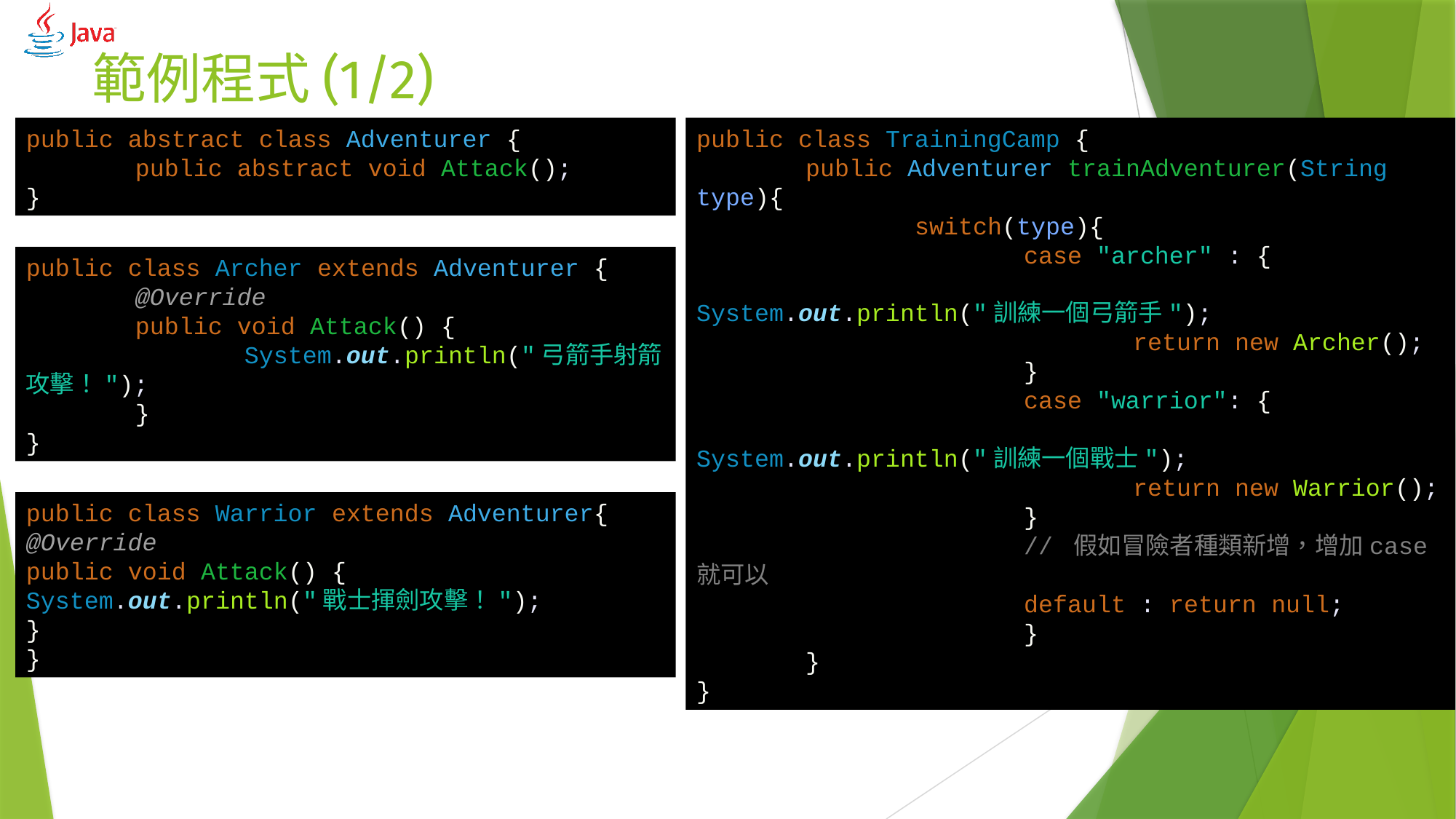

# 範例程式(1/2)
public abstract class Adventurer {
	public abstract void Attack();
}
public class TrainingCamp {
	public Adventurer trainAdventurer(String type){
		switch(type){
			case "archer" : {
				System.out.println("訓練一個弓箭手");
				return new Archer();
			}
			case "warrior": {
				System.out.println("訓練一個戰士");
				return new Warrior();
			}
			// 假如冒險者種類新增，增加case就可以
			default : return null;
			}
	}
}
public class Archer extends Adventurer {
	@Override
	public void Attack() {
		System.out.println("弓箭手射箭攻擊！");
	}
}
public class Warrior extends Adventurer{
@Override
public void Attack() {
System.out.println("戰士揮劍攻擊！");
}
}